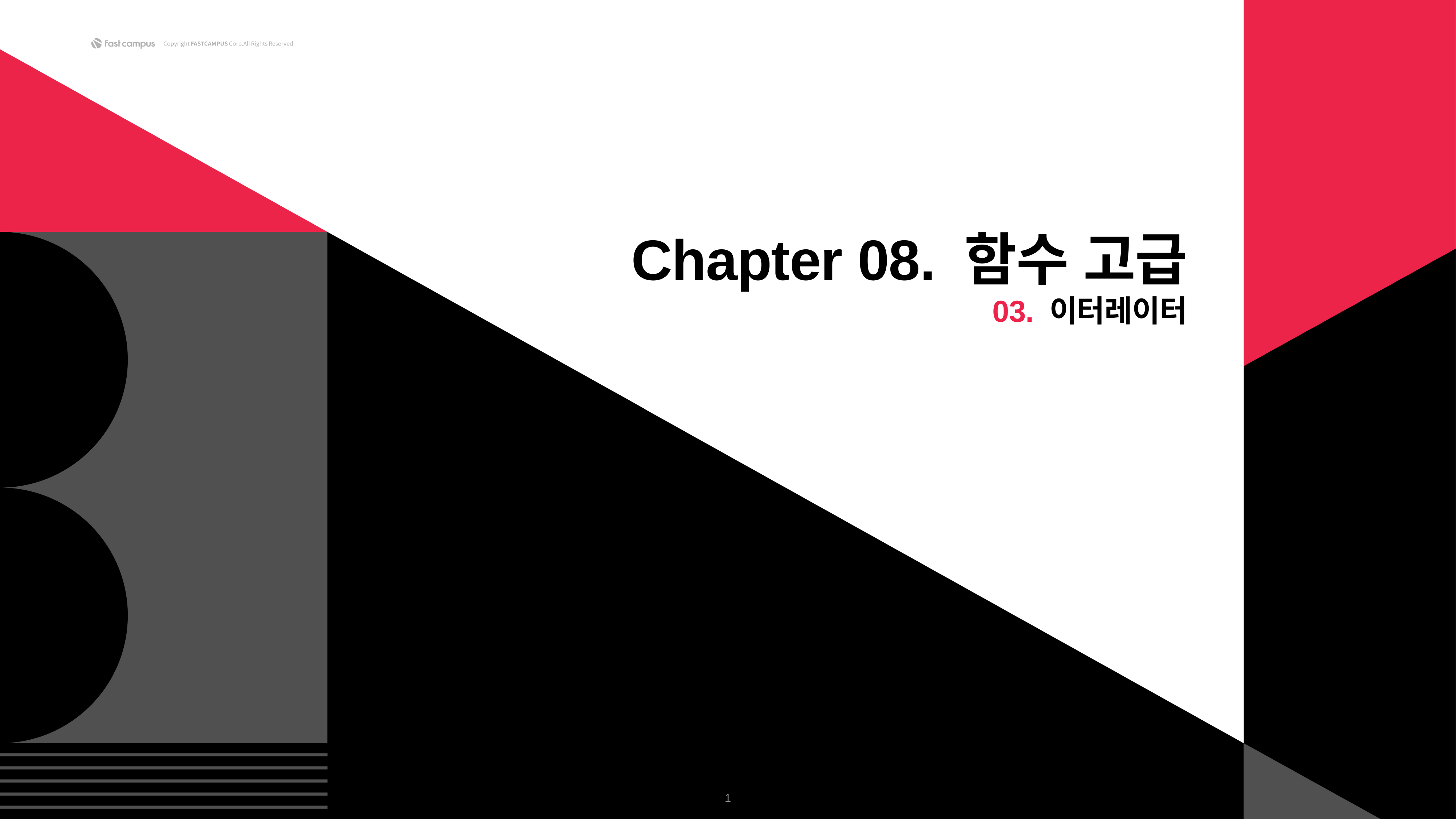

Chapter 08. 함수 고급
03. 이터레이터

1